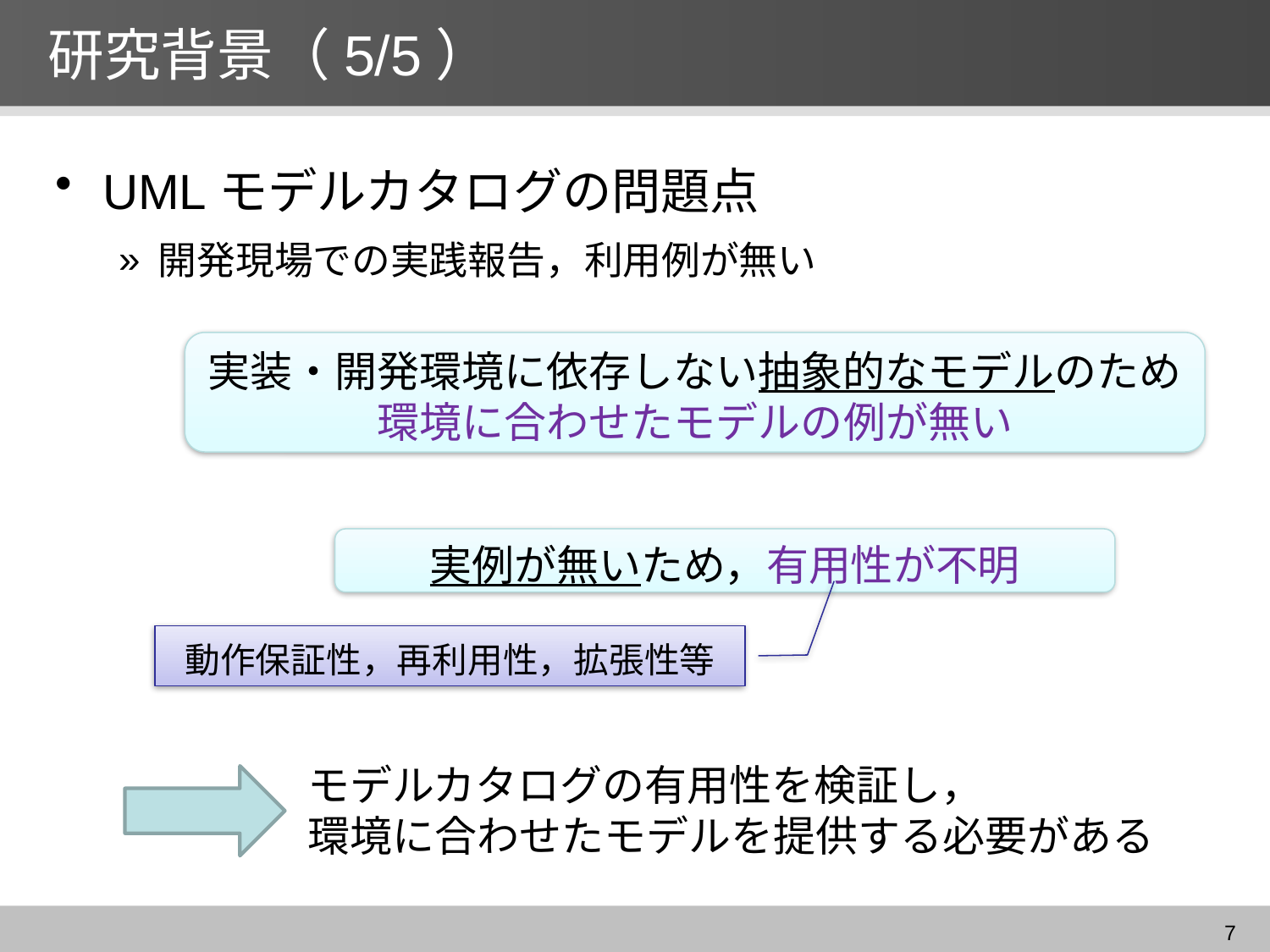

# 研究背景（5/5）
UMLモデルカタログの問題点
開発現場での実践報告，利用例が無い
実装・開発環境に依存しない抽象的なモデルのため
環境に合わせたモデルの例が無い
実例が無いため，有用性が不明
動作保証性，再利用性，拡張性等
モデルカタログの有用性を検証し，
環境に合わせたモデルを提供する必要がある

7